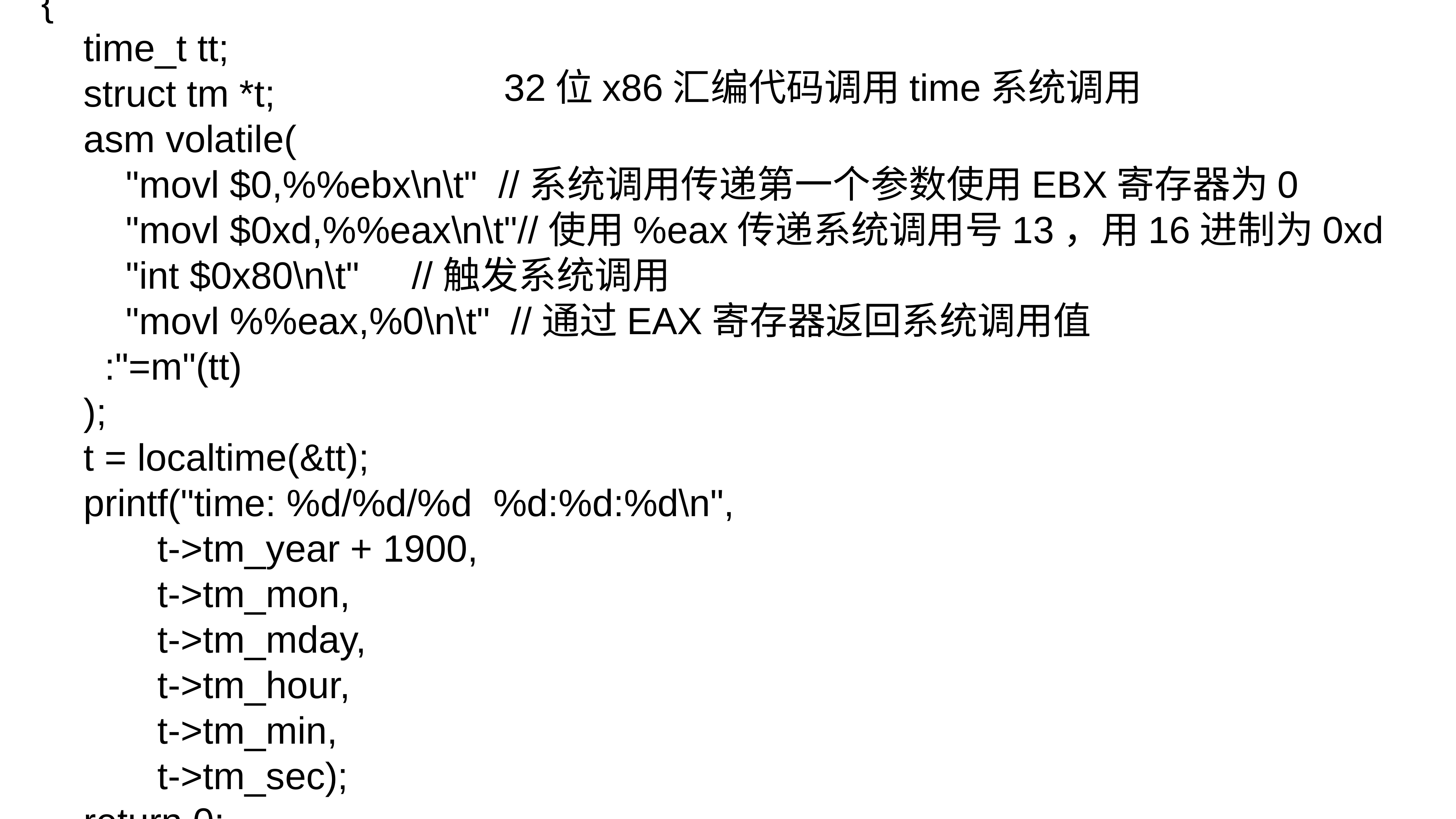

#include <stdio.h>
#include <time.h>
int main()
{
    time_t tt;
    struct tm *t;
    asm volatile(
        "movl $0,%%ebx\n\t"  //系统调用传递第一个参数使用EBX寄存器为0
        "movl $0xd,%%eax\n\t"//使用%eax传递系统调用号13，用16进制为0xd
        "int $0x80\n\t"     //触发系统调用
        "movl %%eax,%0\n\t"  //通过EAX寄存器返回系统调用值
      :"=m"(tt)
    );
    t = localtime(&tt);
    printf("time: %d/%d/%d  %d:%d:%d\n",
           t->tm_year + 1900,
           t->tm_mon,
           t->tm_mday,
           t->tm_hour,
           t->tm_min,
           t->tm_sec);
    return 0;
}
# 32位x86汇编代码调用time系统调用